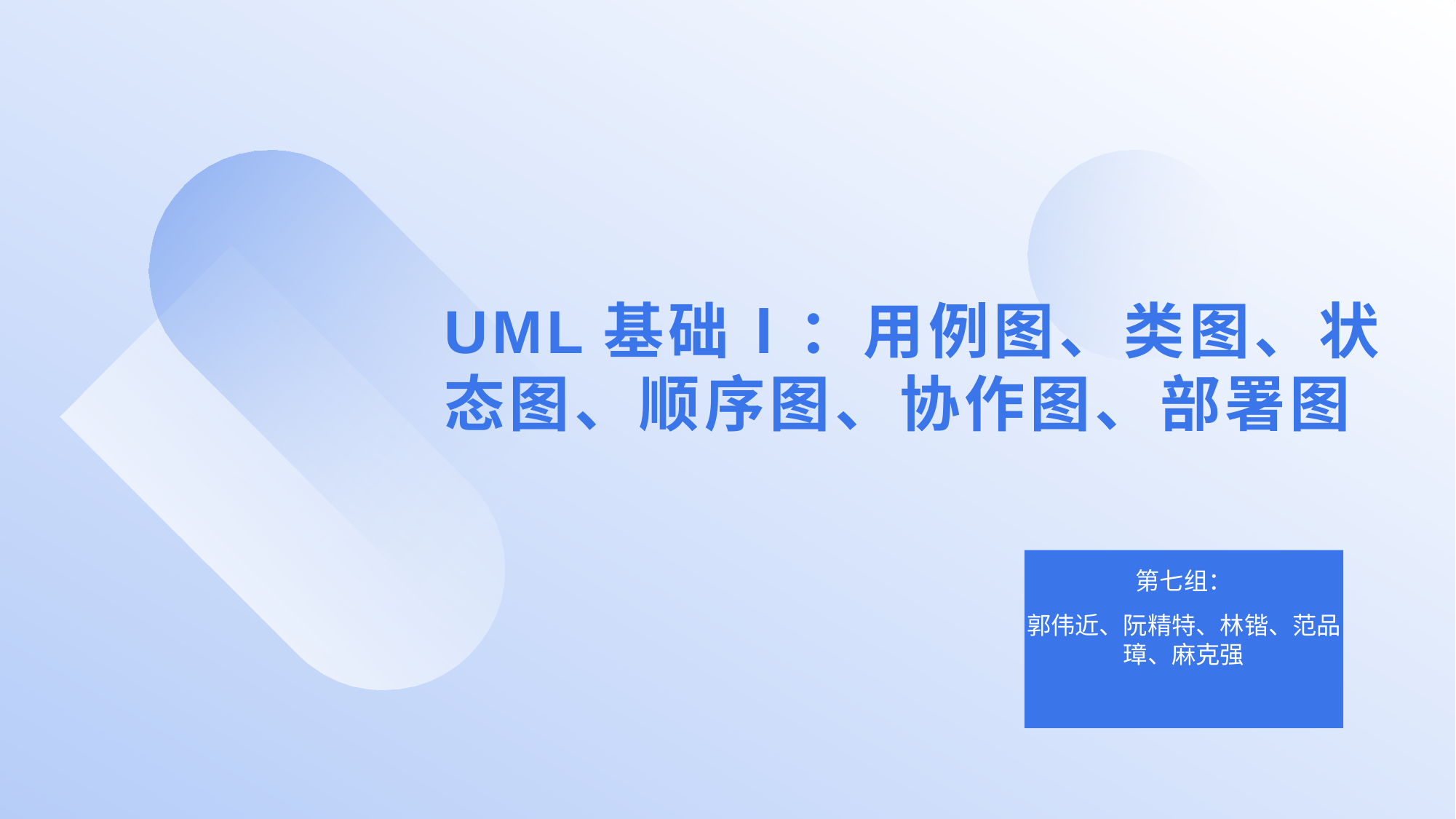

UML基础Ⅰ：用例图、类图、状态图、顺序图、协作图、部署图
第七组：
郭伟近、阮精特、林锴、范品璋、麻克强